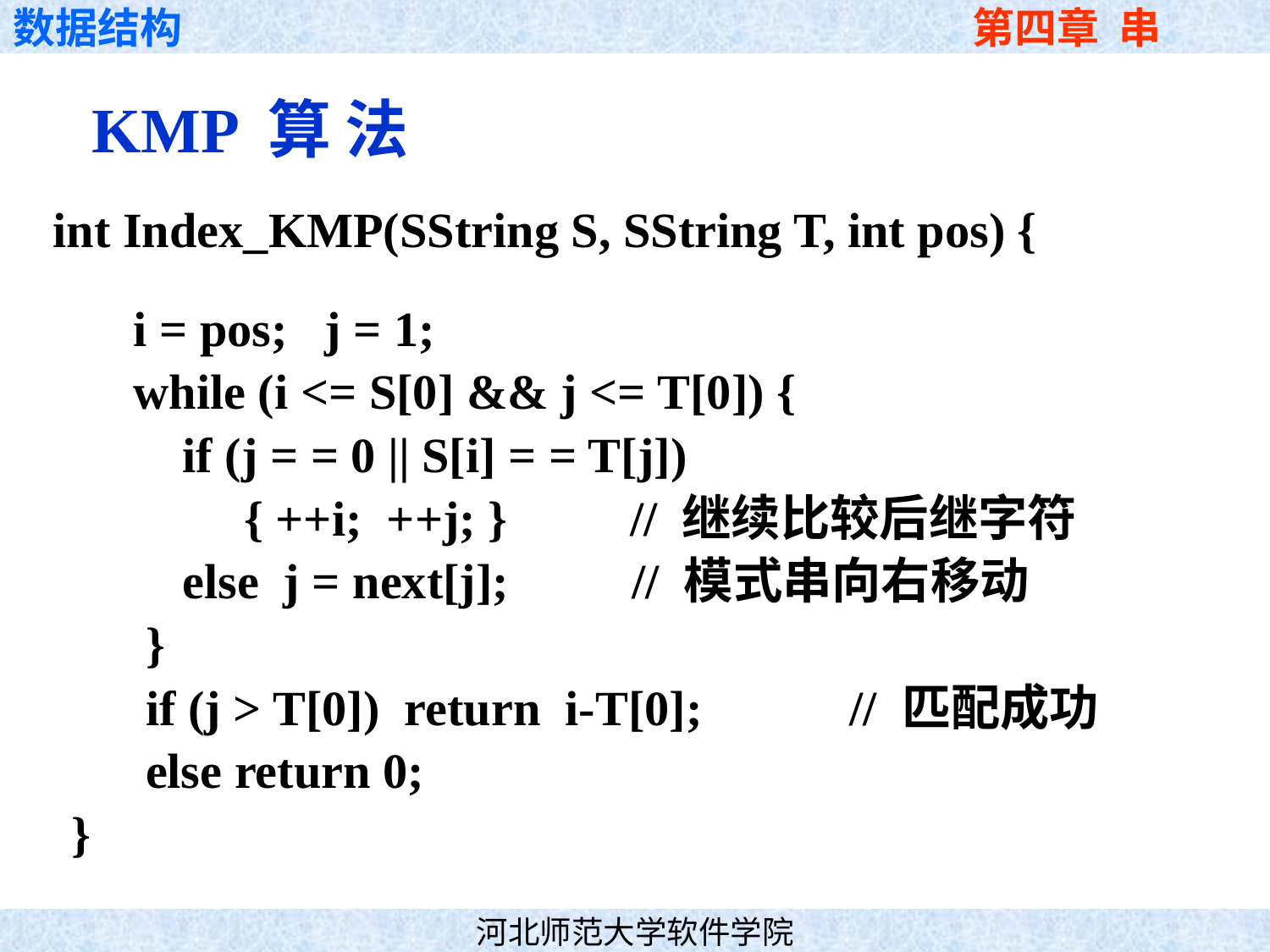

KMP 算 法
int Index_KMP(SString S, SString T, int pos) {
     i = pos;   j = 1;
     while (i <= S[0] && j <= T[0]) {
         if (j = = 0 || S[i] = = T[j])
              { ++i;  ++j; }          // 继续比较后继字符
         else  j = next[j];          // 模式串向右移动
      }
      if (j > T[0])  return  i-T[0];            // 匹配成功
      else return 0;
}